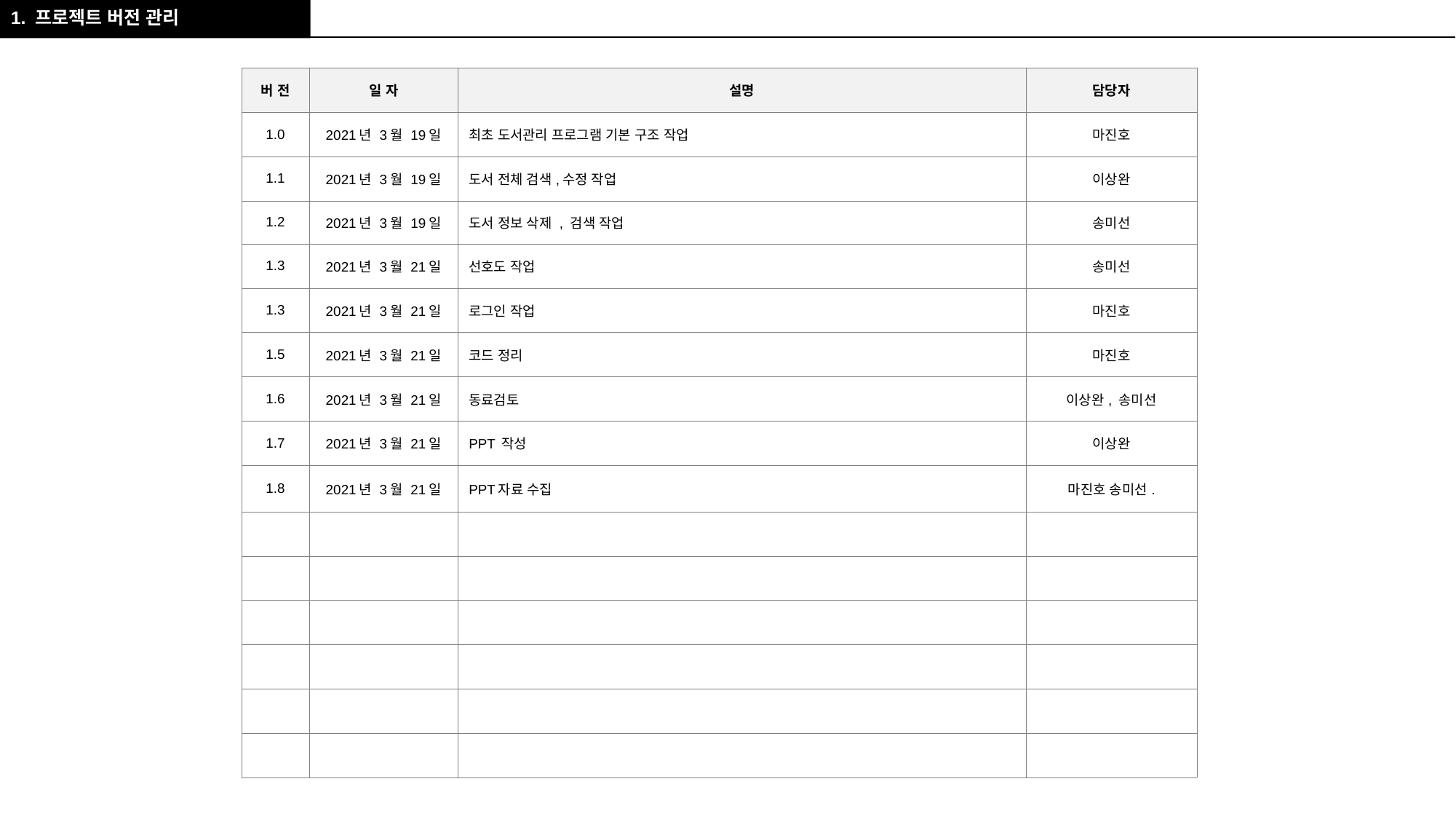

1. 프로젝트 버전 관리
| 버 전 | 일 자 | 설명 | 담당자 |
| --- | --- | --- | --- |
| 1.0 | 2021년 3월 19일 | 최초 도서관리 프로그램 기본 구조 작업 | 마진호 |
| 1.1 | 2021년 3월 19일 | 도서 전체 검색,수정 작업 | 이상완 |
| 1.2 | 2021년 3월 19일 | 도서 정보 삭제 , 검색 작업 | 송미선 |
| 1.3 | 2021년 3월 21일 | 선호도 작업 | 송미선 |
| 1.3 | 2021년 3월 21일 | 로그인 작업 | 마진호 |
| 1.5 | 2021년 3월 21일 | 코드 정리 | 마진호 |
| 1.6 | 2021년 3월 21일 | 동료검토 | 이상완, 송미선 |
| 1.7 | 2021년 3월 21일 | PPT 작성 | 이상완 |
| 1.8 | 2021년 3월 21일 | PPT자료 수집 | 마진호 송미선. |
|  |  |  |  |
|  |  |  |  |
|  |  |  |  |
|  |  |  |  |
|  |  |  |  |
|  |  |  |  |